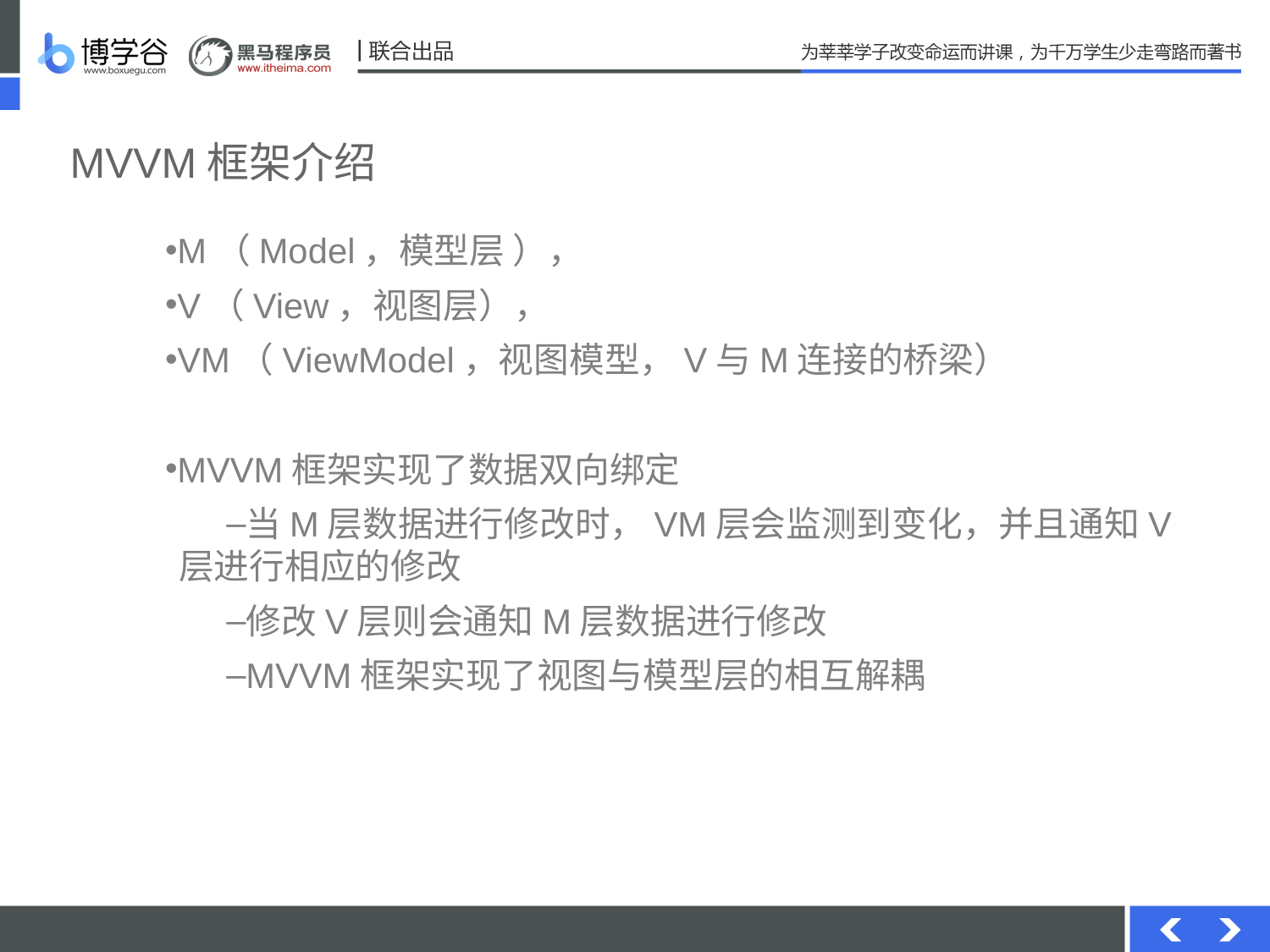

# MVVM框架介绍
M（Model，模型层 ），
V（View，视图层），
VM（ViewModel，视图模型，V与M连接的桥梁）

MVVM框架实现了数据双向绑定
当M层数据进行修改时，VM层会监测到变化，并且通知V层进行相应的修改
修改V层则会通知M层数据进行修改
MVVM框架实现了视图与模型层的相互解耦